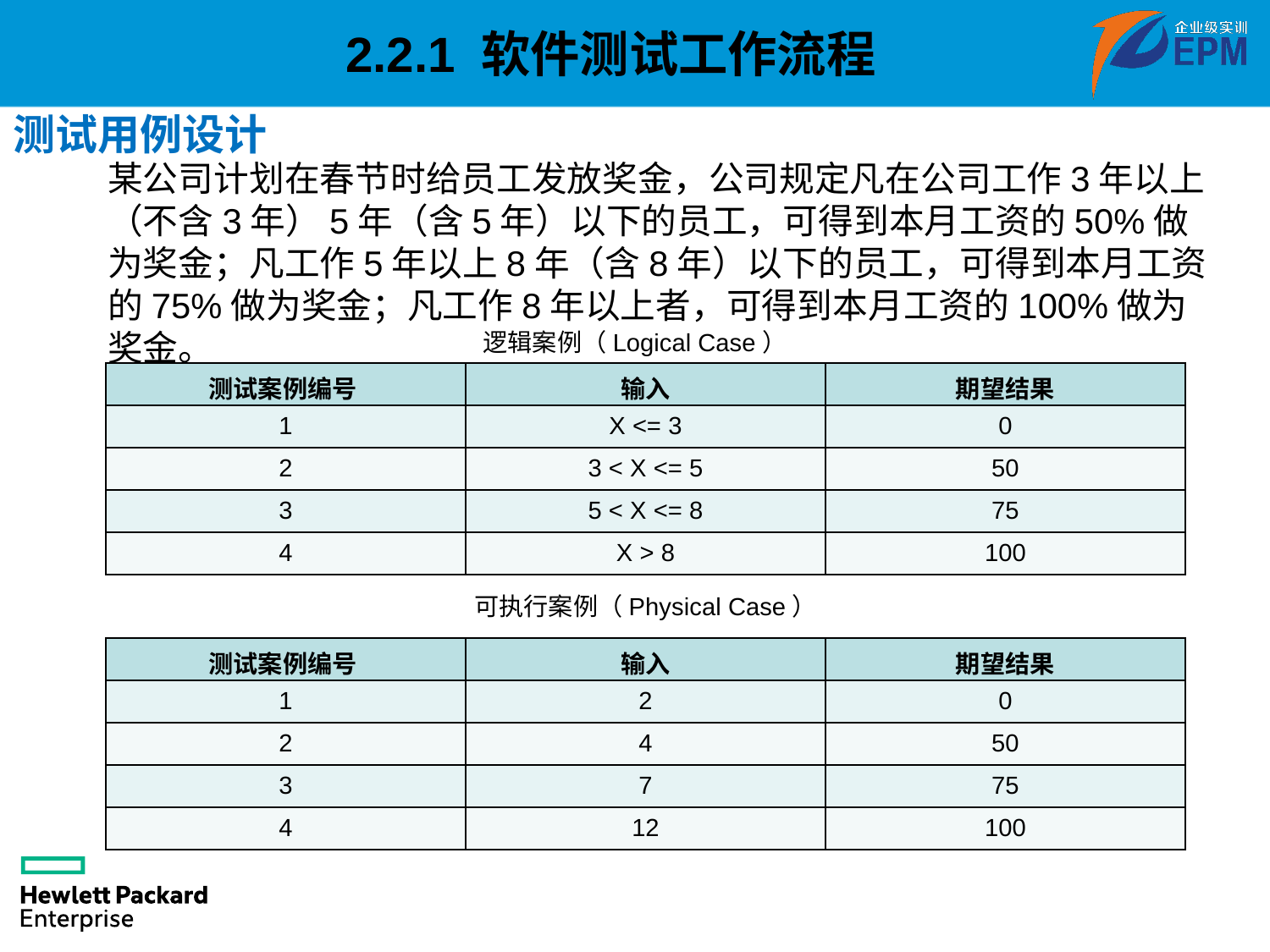

2.2.1 软件测试工作流程
测试用例设计
某公司计划在春节时给员工发放奖金，公司规定凡在公司工作3年以上（不含3年）5年（含5年）以下的员工，可得到本月工资的50%做为奖金；凡工作5年以上8年（含8年）以下的员工，可得到本月工资的75%做为奖金；凡工作8年以上者，可得到本月工资的100%做为奖金。
逻辑案例（Logical Case）
| 测试案例编号 | 输入 | 期望结果 |
| --- | --- | --- |
| 1 | X <= 3 | 0 |
| 2 | 3 < X <= 5 | 50 |
| 3 | 5 < X <= 8 | 75 |
| 4 | X > 8 | 100 |
可执行案例（Physical Case）
| 测试案例编号 | 输入 | 期望结果 |
| --- | --- | --- |
| 1 | 2 | 0 |
| 2 | 4 | 50 |
| 3 | 7 | 75 |
| 4 | 12 | 100 |